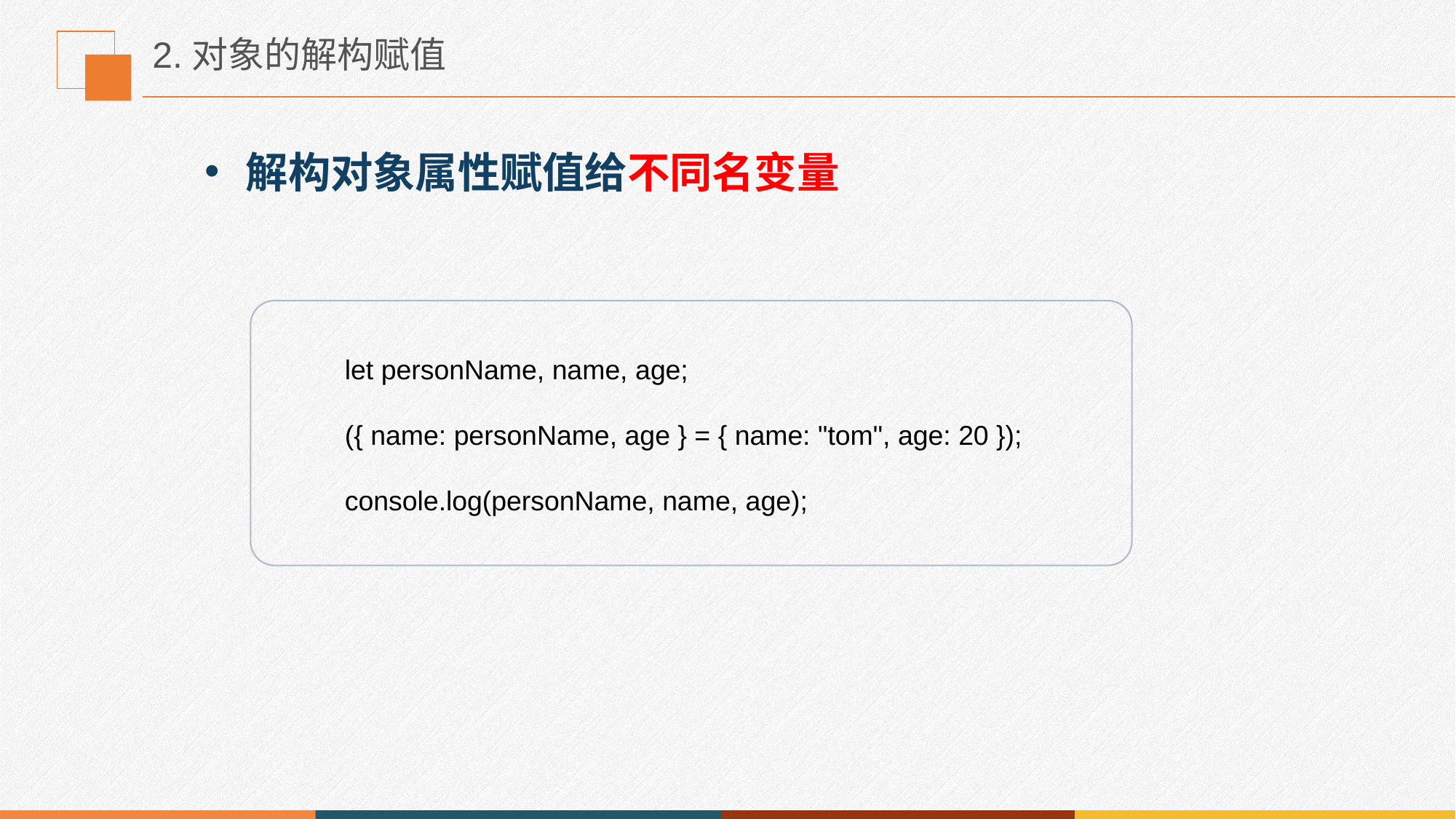

# 2.对象的解构赋值
解构对象属性赋值给不同名变量

let personName, name, age;
({ name: personName, age } = { name: "tom", age: 20 });
console.log(personName, name, age);